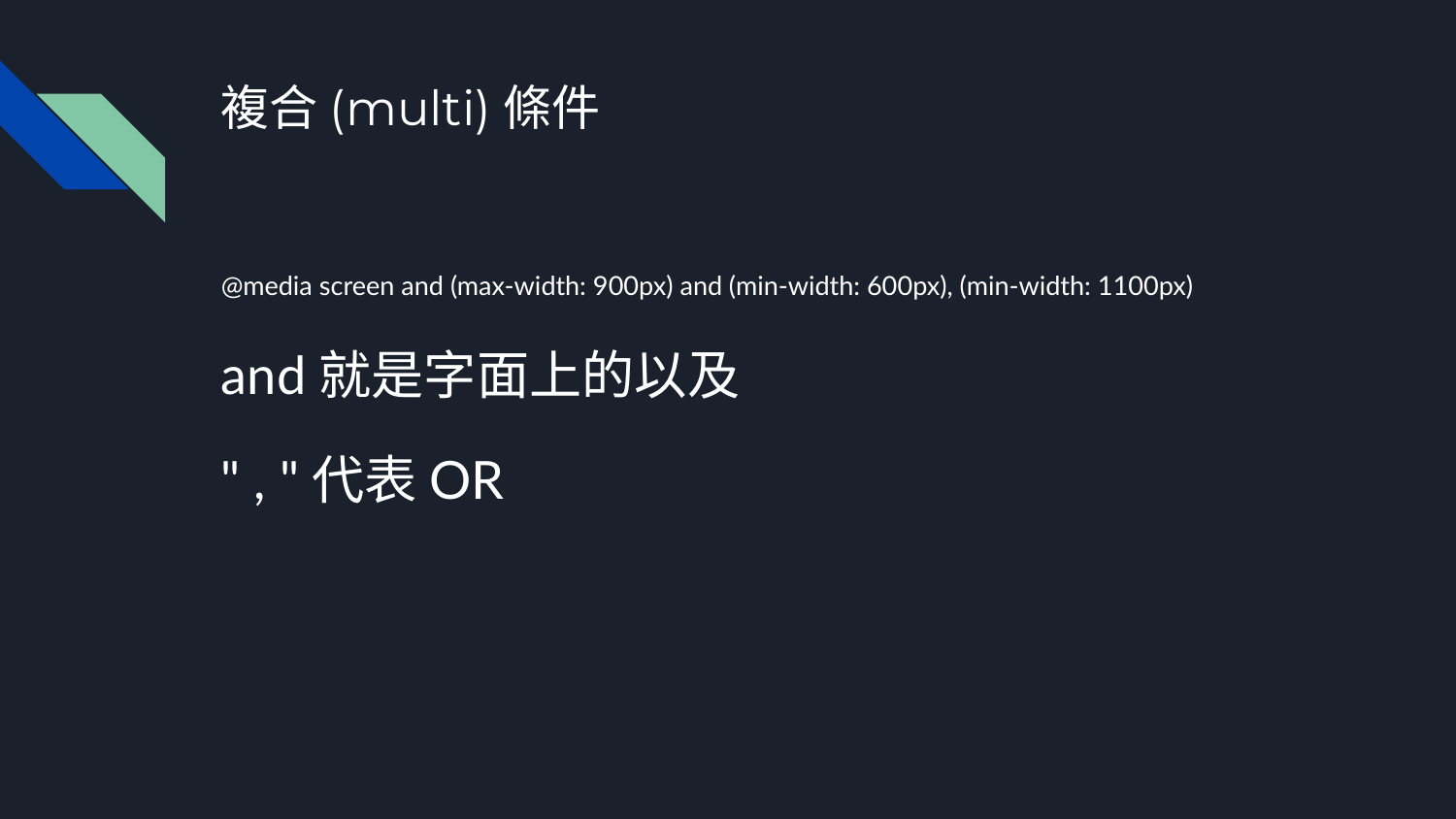

# 複合(multi)條件
@media screen and (max-width: 900px) and (min-width: 600px), (min-width: 1100px)
and就是字面上的以及
" , "代表OR